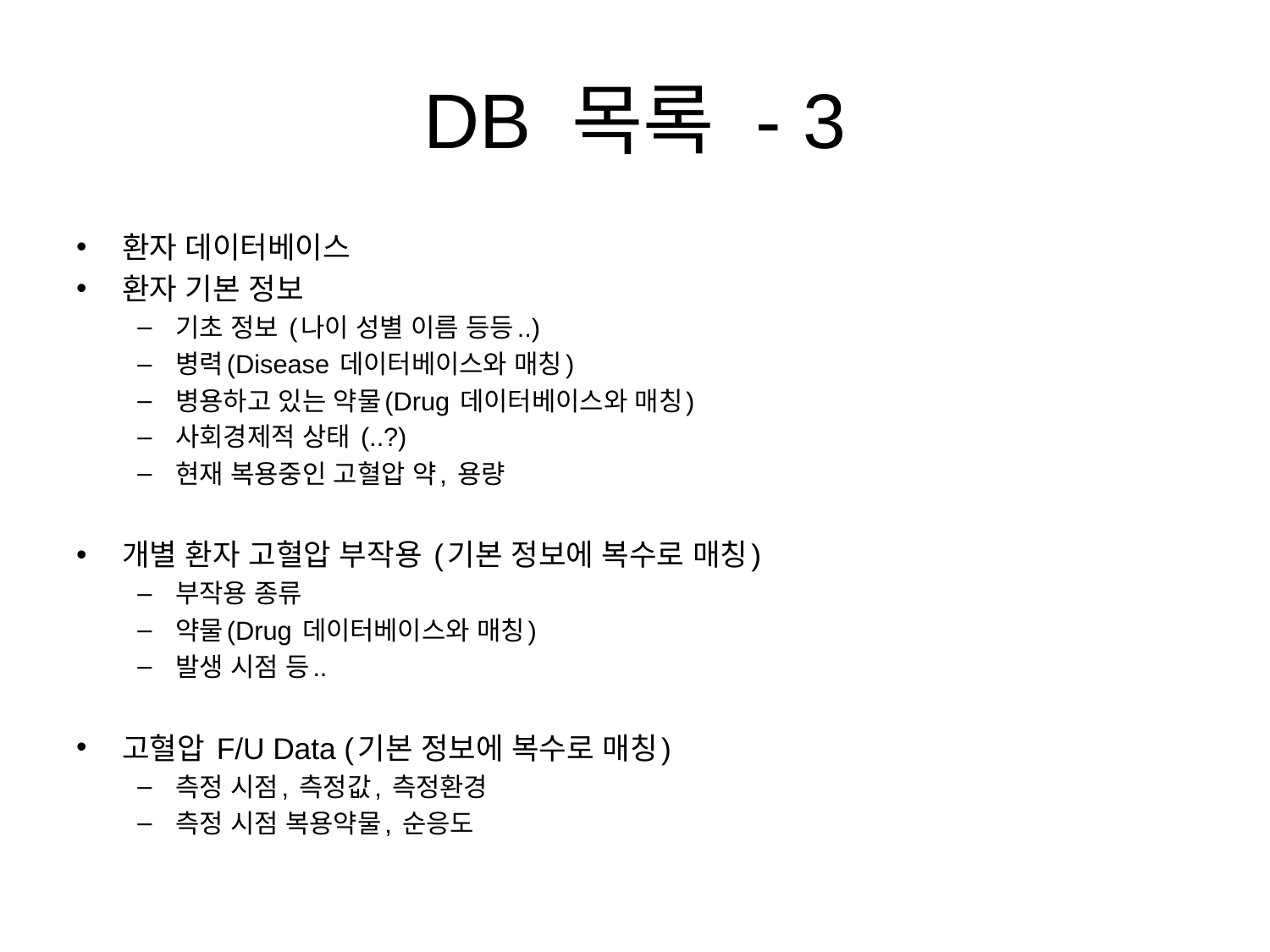

# DB 목록 - 3
환자 데이터베이스
환자 기본 정보
기초 정보 (나이 성별 이름 등등..)
병력(Disease 데이터베이스와 매칭)
병용하고 있는 약물(Drug 데이터베이스와 매칭)
사회경제적 상태 (..?)
현재 복용중인 고혈압 약, 용량

개별 환자 고혈압 부작용 (기본 정보에 복수로 매칭)
부작용 종류
약물(Drug 데이터베이스와 매칭)
발생 시점 등..

고혈압 F/U Data (기본 정보에 복수로 매칭)
측정 시점, 측정값, 측정환경
측정 시점 복용약물, 순응도